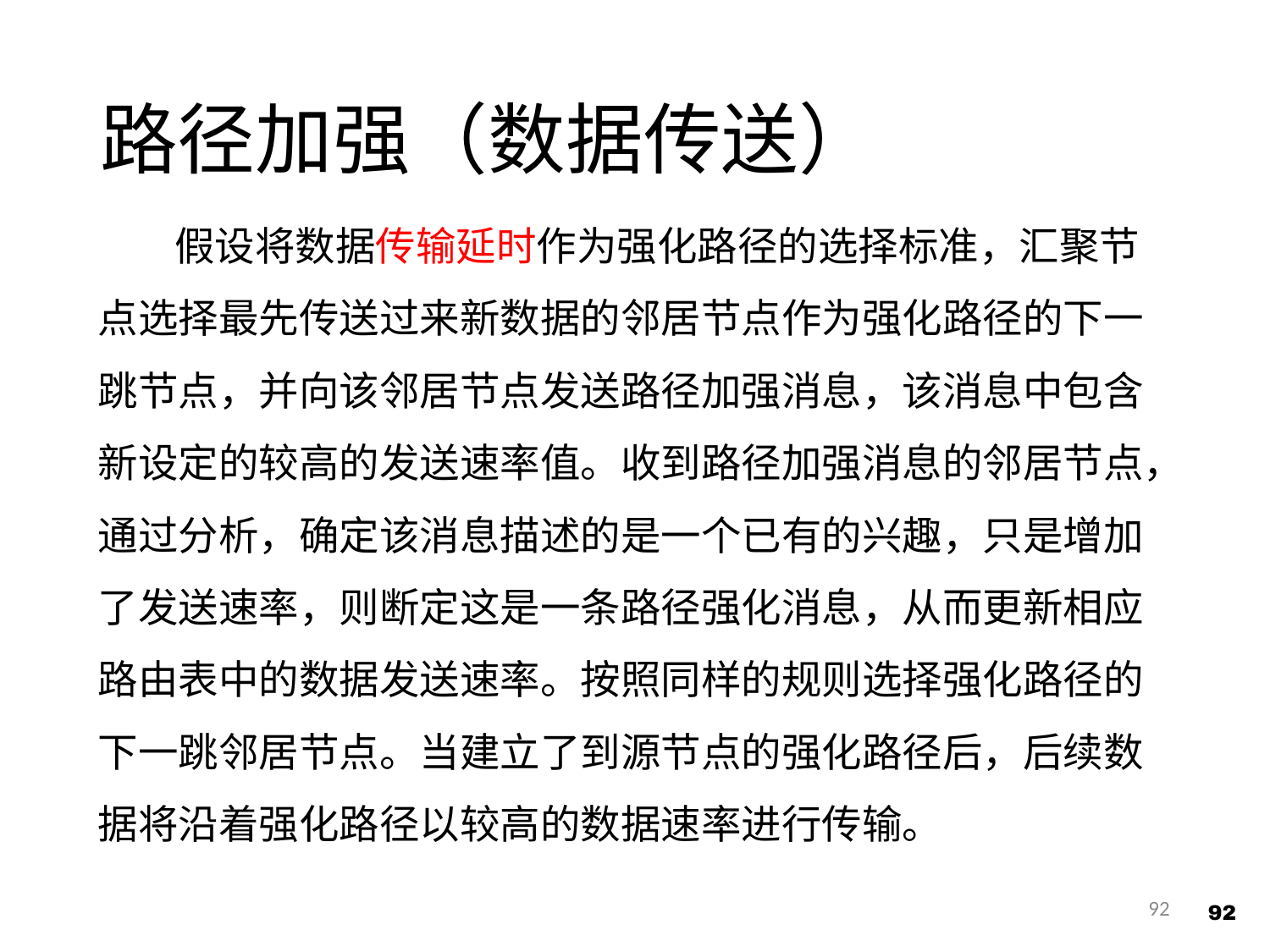

# 路径加强（数据传送）
           假设将数据传输延时作为强化路径的选择标准，汇聚节点选择最先传送过来新数据的邻居节点作为强化路径的下一跳节点，并向该邻居节点发送路径加强消息，该消息中包含新设定的较高的发送速率值。收到路径加强消息的邻居节点，通过分析，确定该消息描述的是一个已有的兴趣，只是增加了发送速率，则断定这是一条路径强化消息，从而更新相应路由表中的数据发送速率。按照同样的规则选择强化路径的下一跳邻居节点。当建立了到源节点的强化路径后，后续数据将沿着强化路径以较高的数据速率进行传输。
92
92